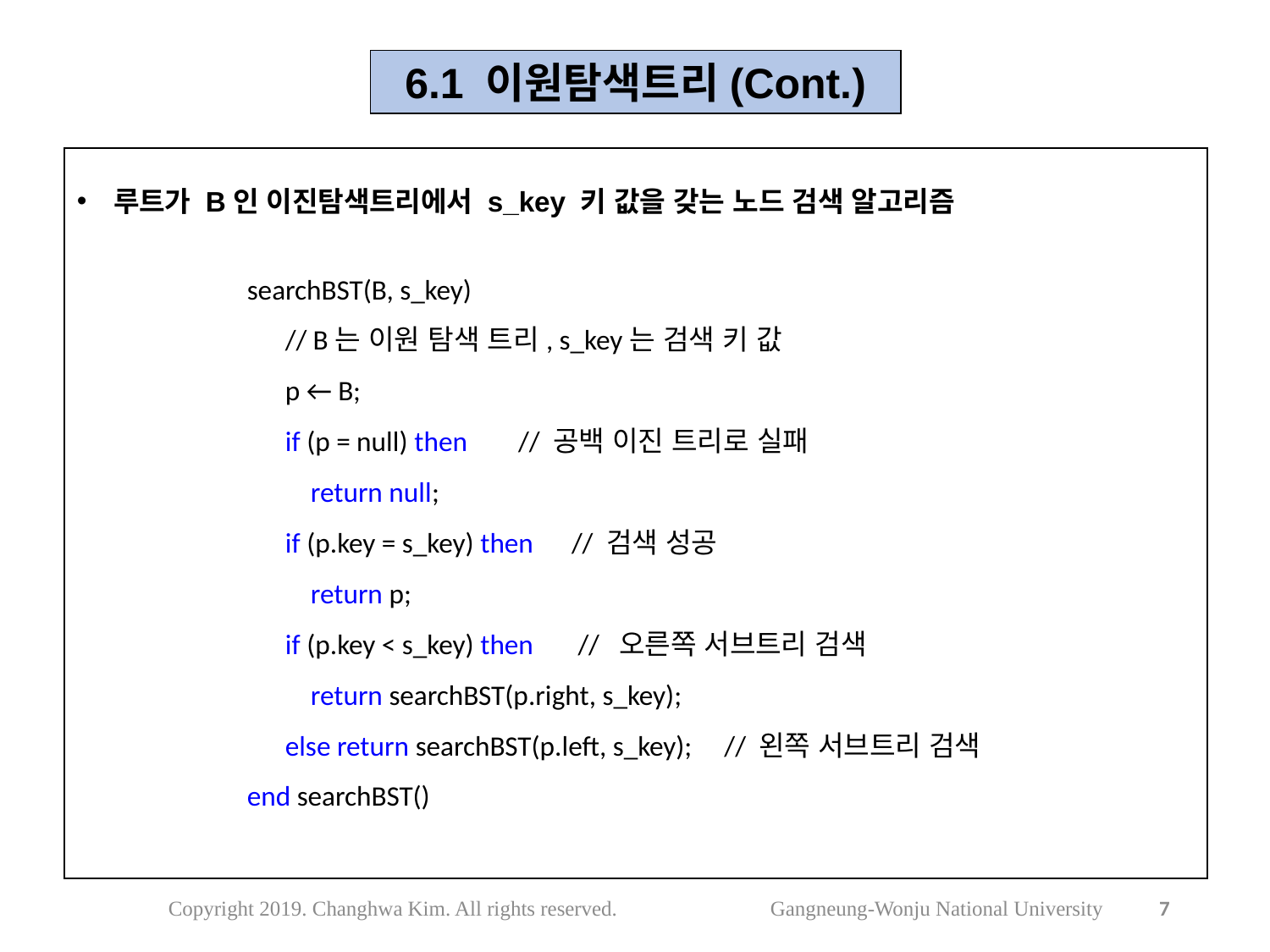

6.1 이원탐색트리(Cont.)

루트가 B인 이진탐색트리에서 s_key 키 값을 갖는 노드 검색 알고리즘

searchBST(B, s_key)
      // B는 이원 탐색 트리, s_key는 검색 키 값
      p ← B;
      if (p = null) then        // 공백 이진 트리로 실패
          return null;
      if (p.key = s_key) then      // 검색 성공
          return p;
      if (p.key < s_key) then       //  오른쪽 서브트리 검색
          return searchBST(p.right, s_key);
      else return searchBST(p.left, s_key);     // 왼쪽 서브트리 검색
end searchBST()
Copyright 2019. Changhwa Kim. All rights reserved.                             Gangneung-Wonju National University
7